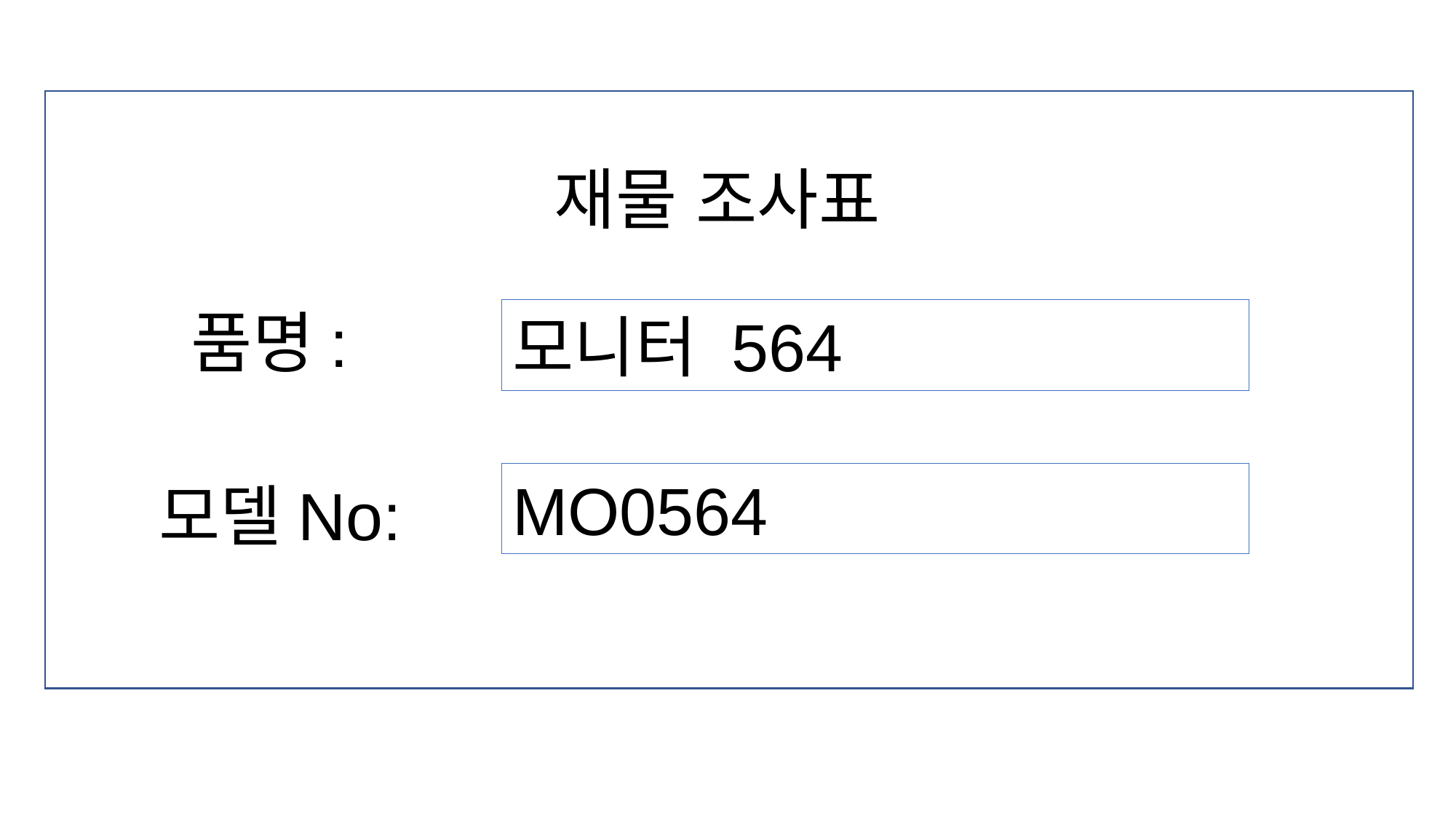

재물 조사표
품명:
모니터 564
MO0564
모델No: